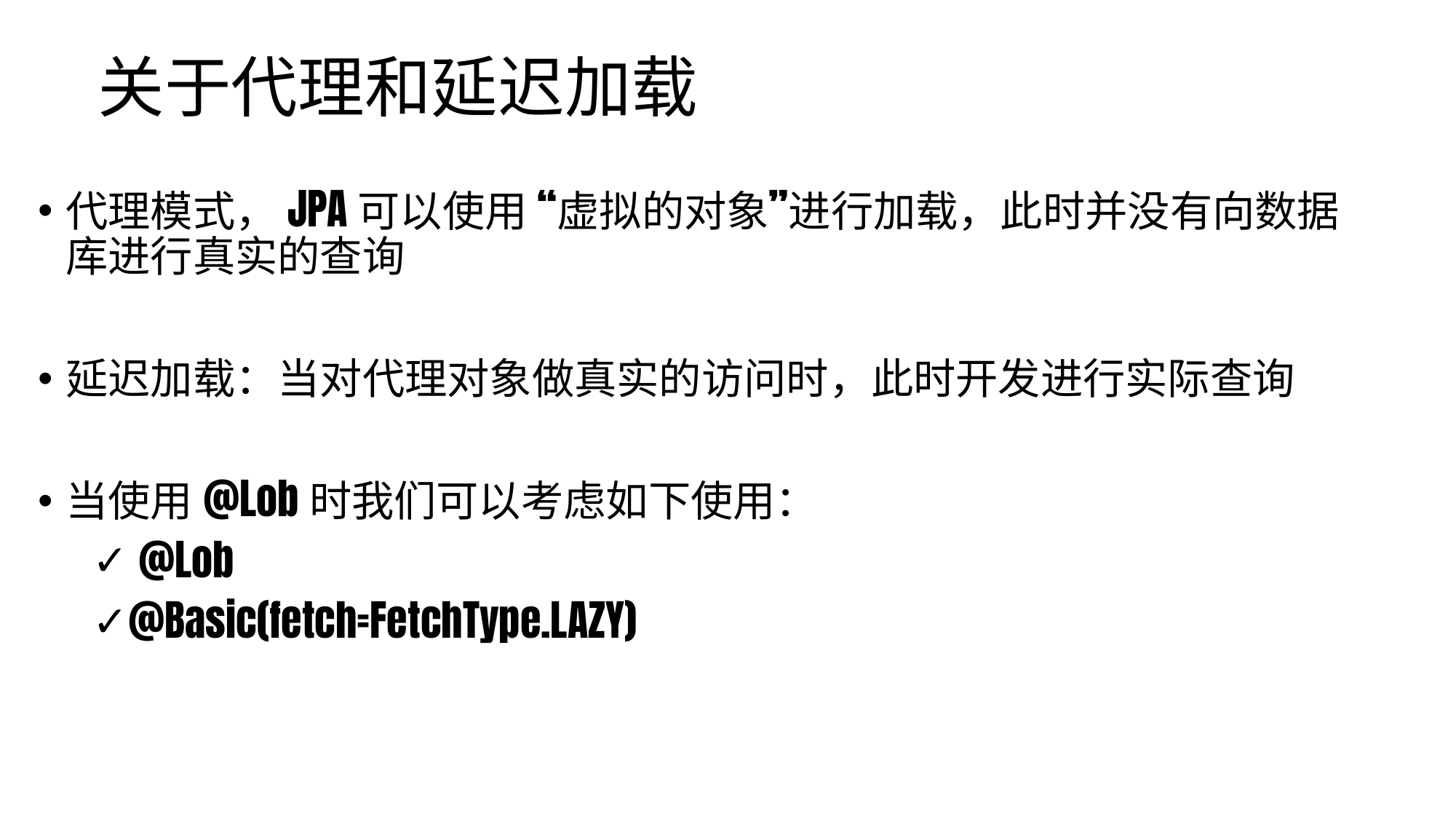

# 关于代理和延迟加载
代理模式，JPA可以使用 “虚拟的对象”进行加载，此时并没有向数据库进行真实的查询

延迟加载：当对代理对象做真实的访问时，此时开发进行实际查询

当使用@Lob时我们可以考虑如下使用：
 @Lob
@Basic(fetch=FetchType.LAZY)
9